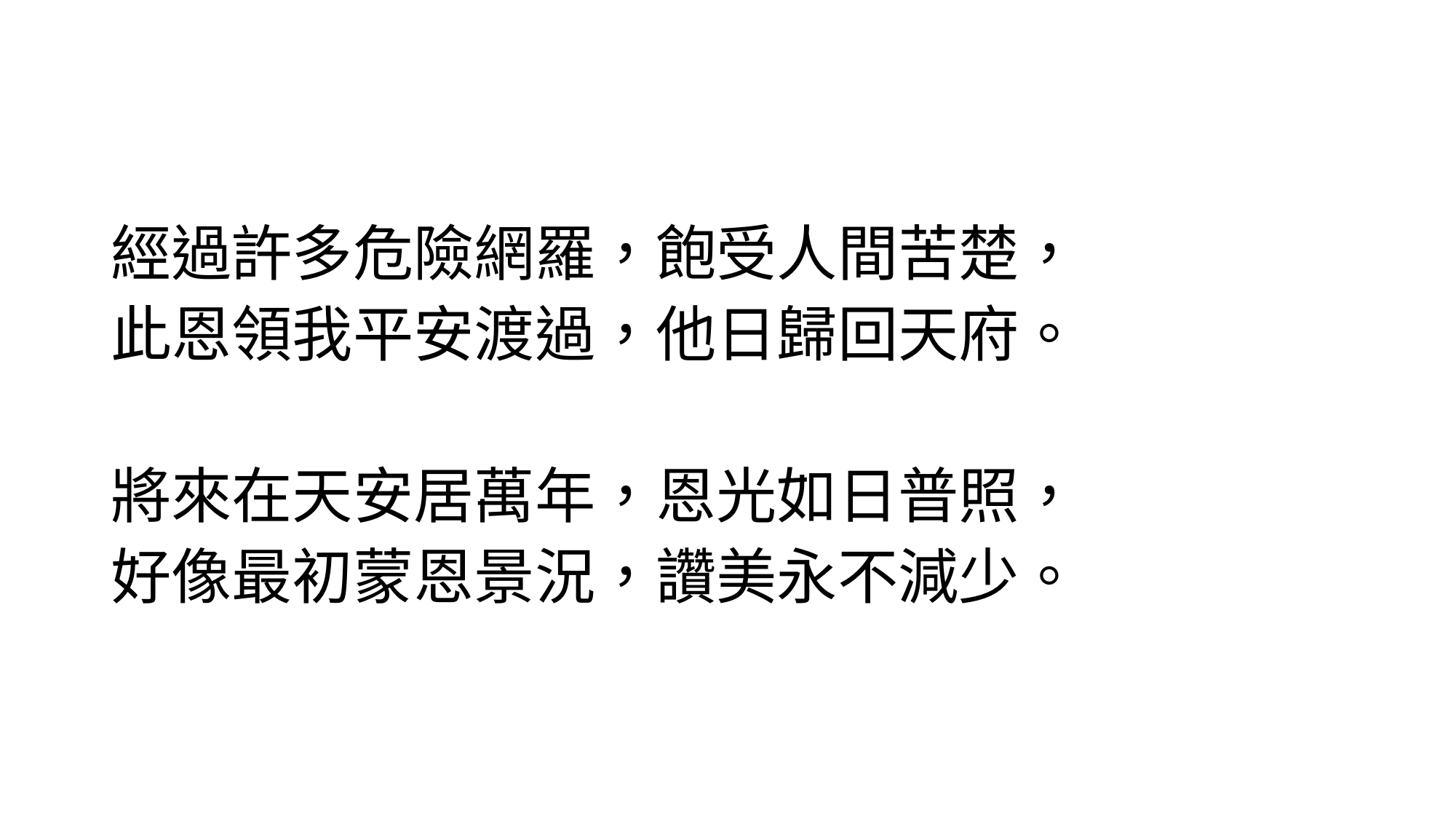

#
經過許多危險網羅，飽受人間苦楚，
此恩領我平安渡過，他日歸回天府。

將來在天安居萬年，恩光如日普照，
好像最初蒙恩景況，讚美永不減少。